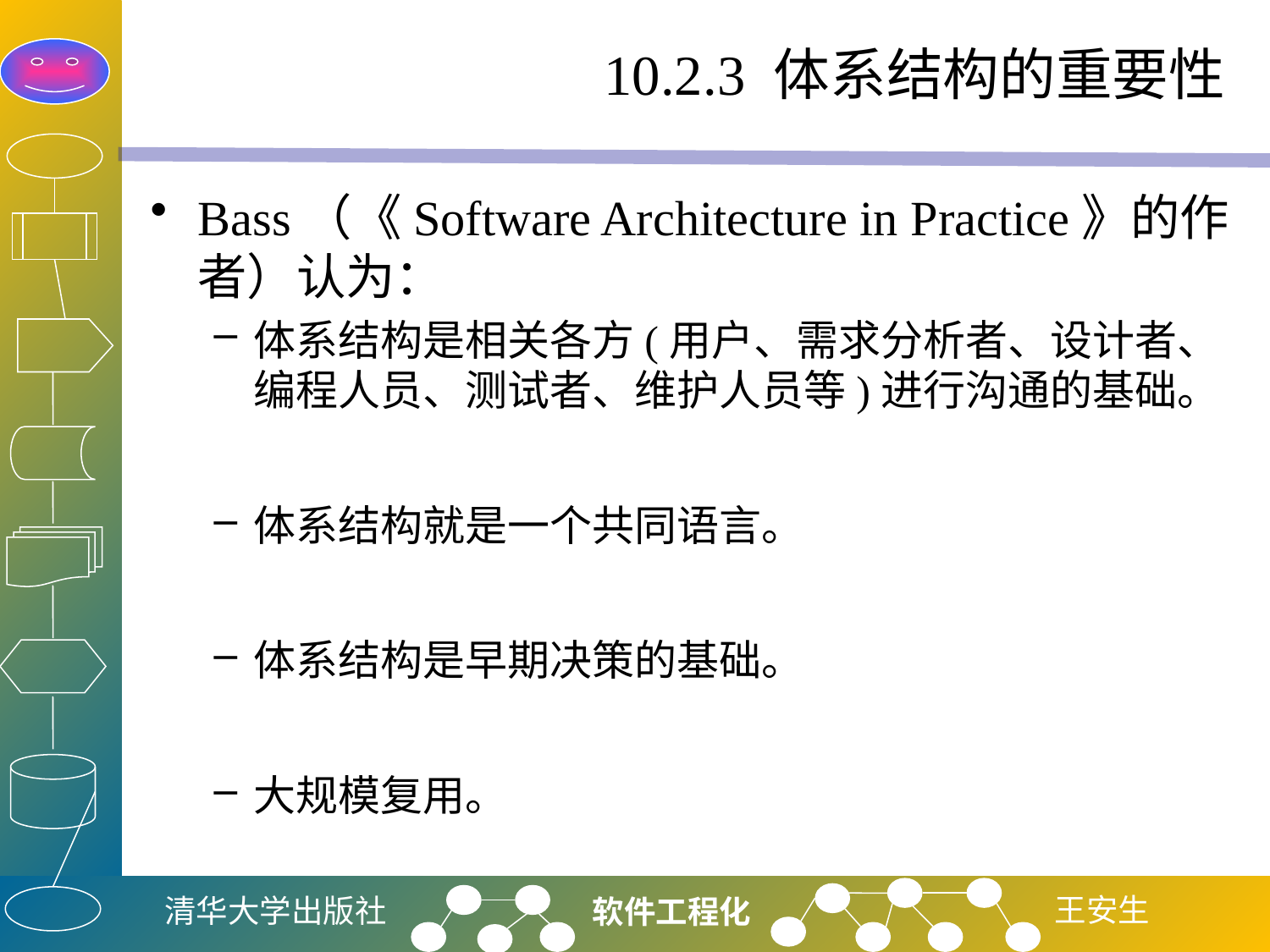

# 10.2.3 体系结构的重要性
Bass（《Software Architecture in Practice》的作者）认为：
体系结构是相关各方(用户、需求分析者、设计者、编程人员、测试者、维护人员等)进行沟通的基础。

体系结构就是一个共同语言。

体系结构是早期决策的基础。

大规模复用。